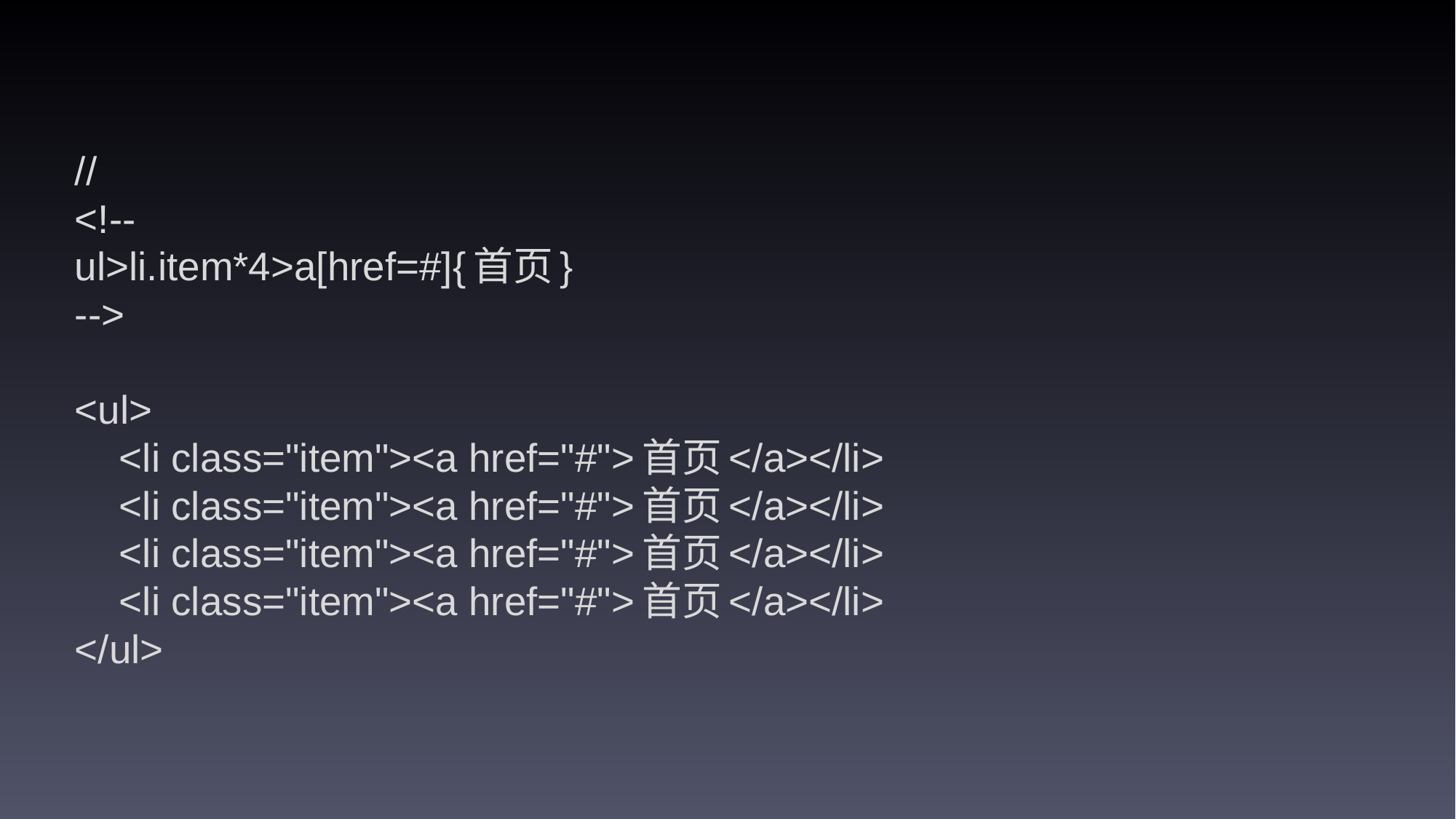

//
<!--
ul>li.item*4>a[href=#]{首页}
-->

<ul>
    <li class="item"><a href="#">首页</a></li>
    <li class="item"><a href="#">首页</a></li>
    <li class="item"><a href="#">首页</a></li>
    <li class="item"><a href="#">首页</a></li>
</ul>